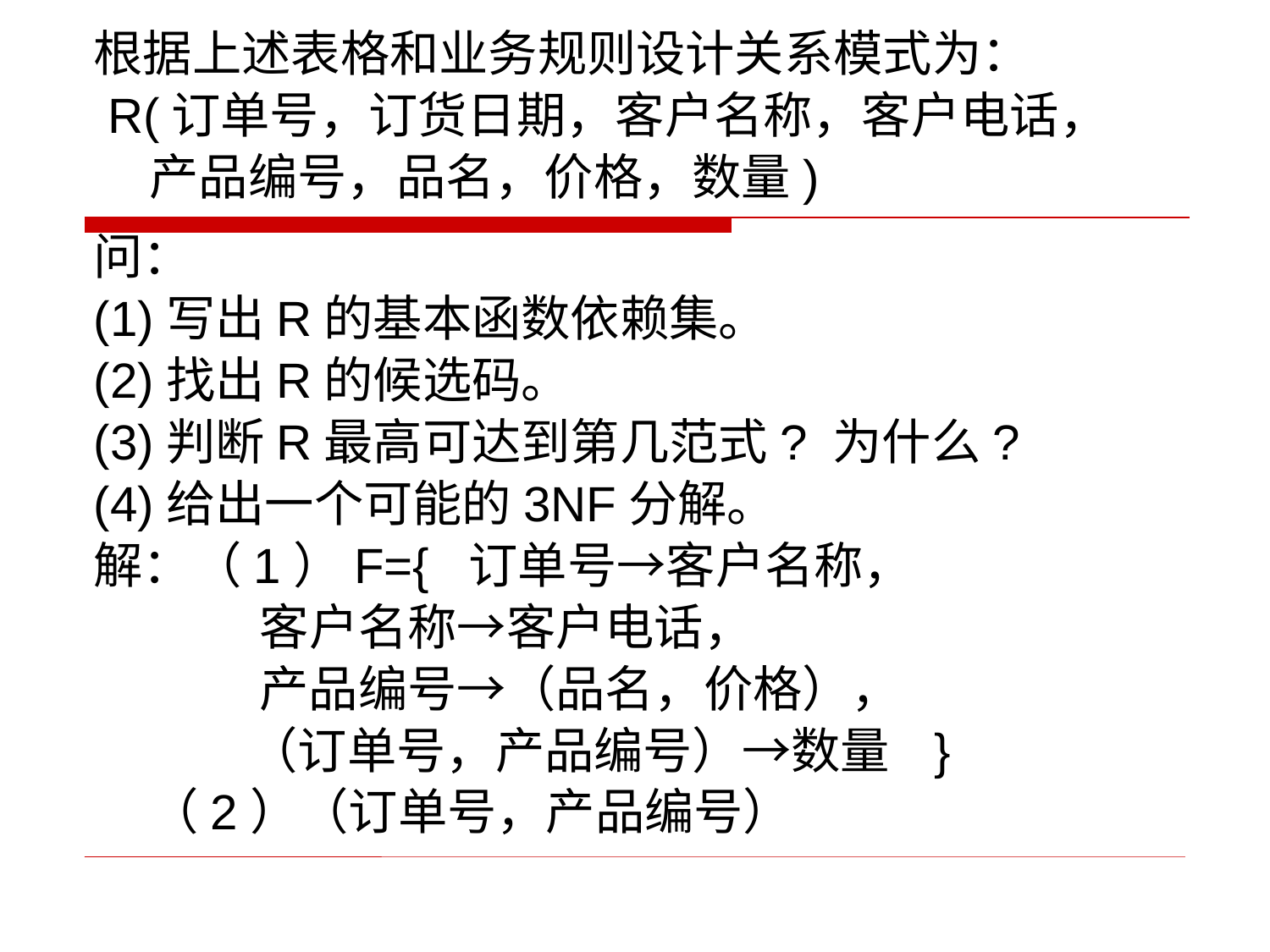

根据上述表格和业务规则设计关系模式为：
 R(订单号，订货日期，客户名称，客户电话，
    产品编号，品名，价格，数量)
问：
(1)写出R的基本函数依赖集。
(2)找出R的候选码。
(3)判断R最高可达到第几范式? 为什么?
(4)给出一个可能的3NF分解。
解：（1）F={  订单号→客户名称，
              客户名称→客户电话，
              产品编号→（品名，价格），
             （订单号，产品编号）→数量   }
    （2）（订单号，产品编号）